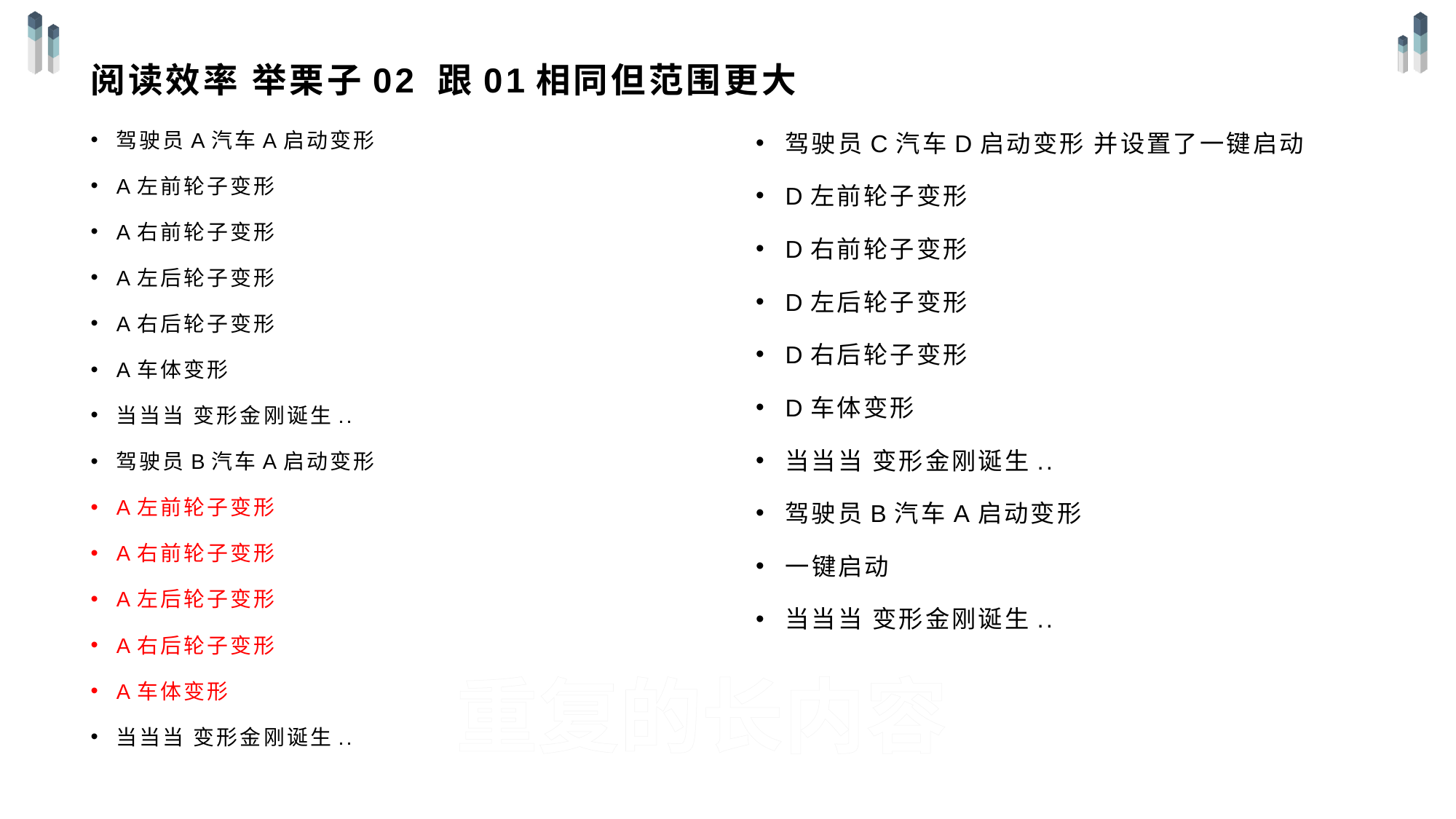

# 阅读效率 举栗子02 跟01相同但范围更大
驾驶员A汽车A启动变形
A左前轮子变形
A右前轮子变形
A左后轮子变形
A右后轮子变形
A车体变形
当当当 变形金刚诞生..
驾驶员B汽车A启动变形
A左前轮子变形
A右前轮子变形
A左后轮子变形
A右后轮子变形
A车体变形
当当当 变形金刚诞生..
驾驶员C汽车D启动变形 并设置了一键启动
D左前轮子变形
D右前轮子变形
D左后轮子变形
D右后轮子变形
D车体变形
当当当 变形金刚诞生..
驾驶员B汽车A启动变形
一键启动
当当当 变形金刚诞生..
重复的长内容